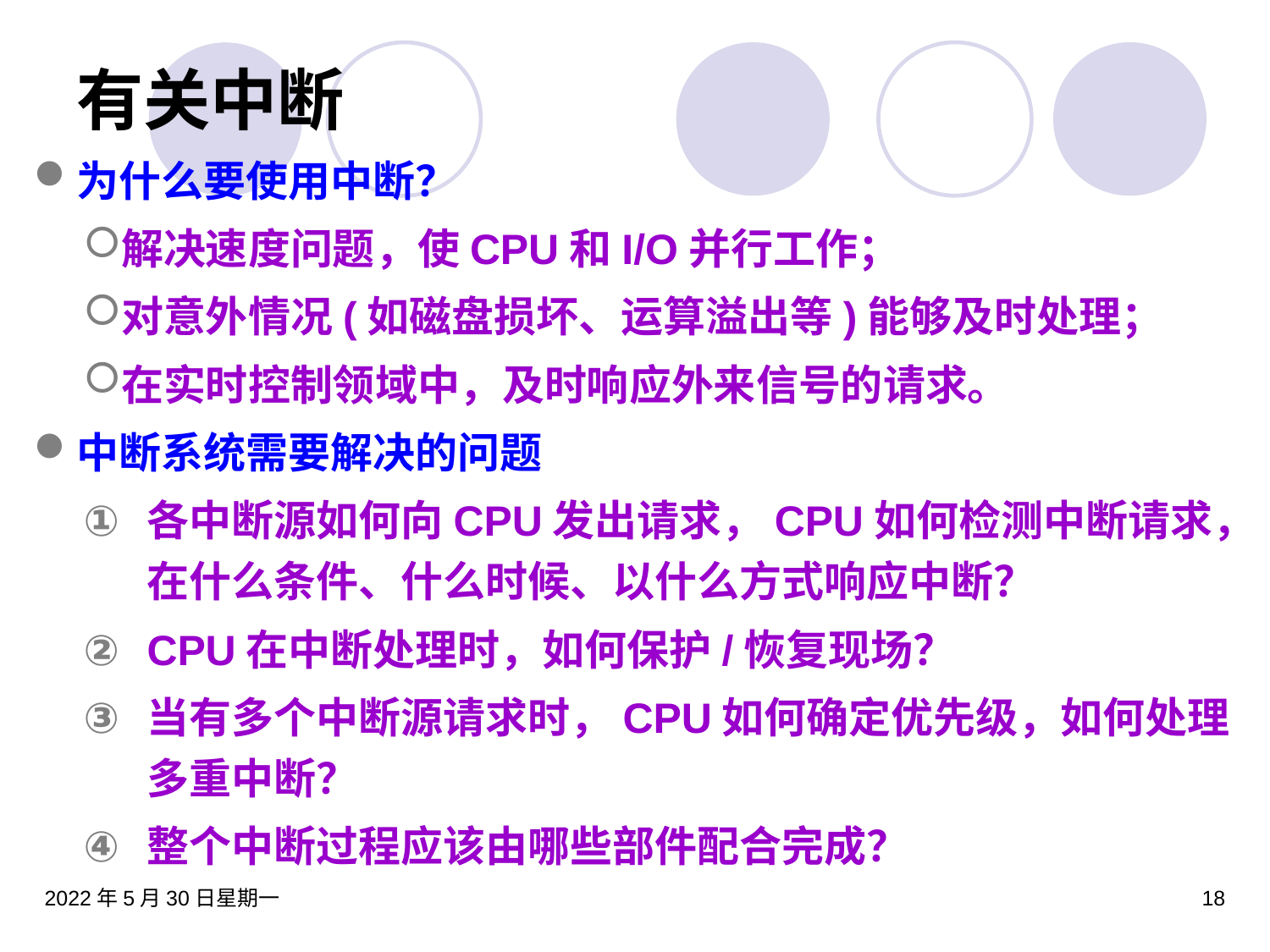

# 有关中断
为什么要使用中断？
解决速度问题，使CPU和I/O并行工作；
对意外情况(如磁盘损坏、运算溢出等)能够及时处理；
在实时控制领域中，及时响应外来信号的请求。
中断系统需要解决的问题
各中断源如何向CPU发出请求，CPU如何检测中断请求，在什么条件、什么时候、以什么方式响应中断？
CPU在中断处理时，如何保护/恢复现场？
当有多个中断源请求时，CPU如何确定优先级，如何处理多重中断？
整个中断过程应该由哪些部件配合完成？
2022年5月30日星期一
18